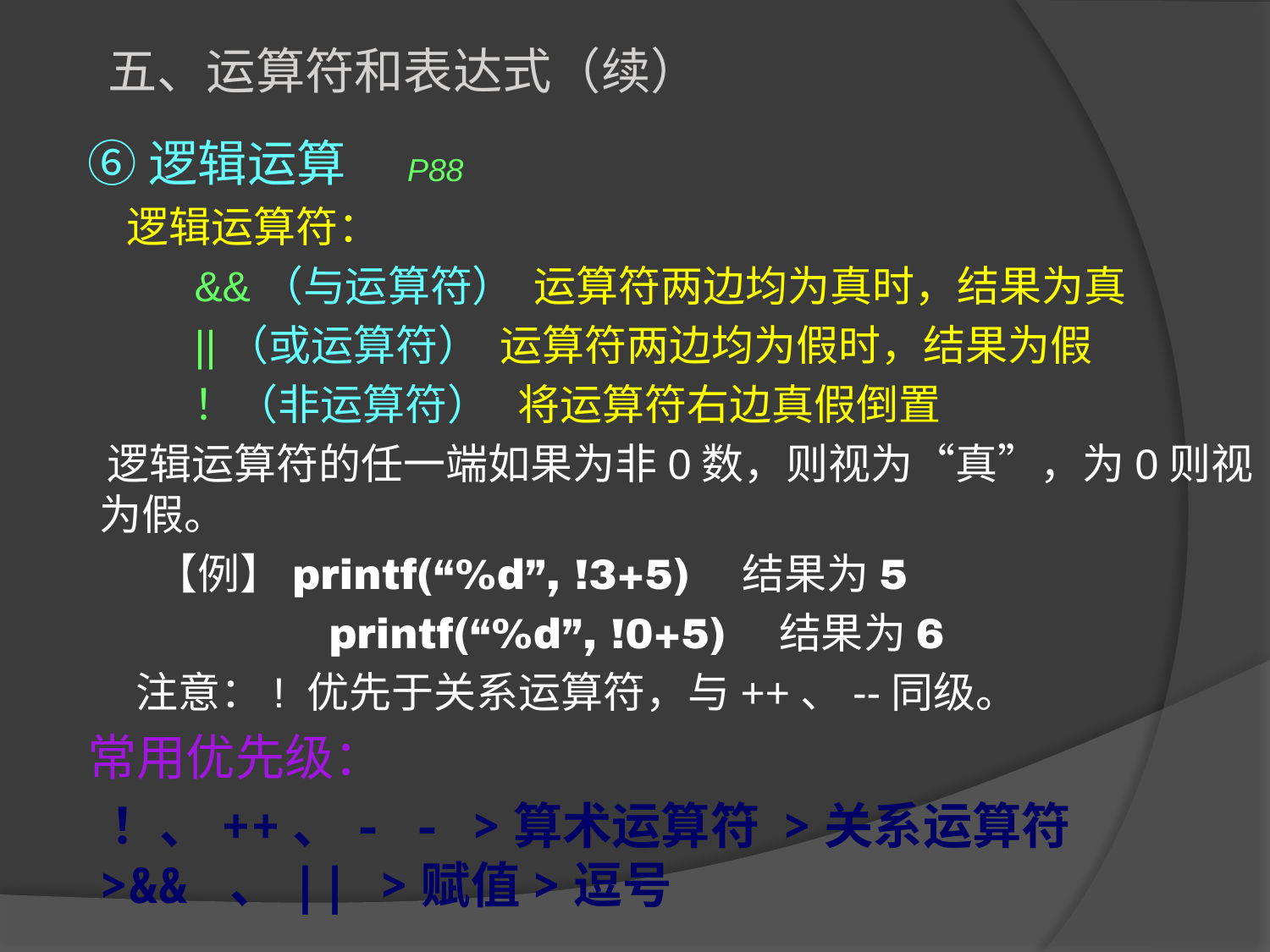

五、运算符和表达式（续）
⑥逻辑运算　P88
   逻辑运算符：
         &&（与运算符）  运算符两边均为真时，结果为真
         ||（或运算符）  运算符两边均为假时，结果为假
          ！（非运算符）   将运算符右边真假倒置
 逻辑运算符的任一端如果为非0数，则视为“真”，为0则视为假。
      【例】printf(“%d”, !3+5)   结果为5
                 printf(“%d”, !0+5)   结果为6
    注意：! 优先于关系运算符，与++、--同级。
常用优先级：
 ！、++、- - >算术运算符 >关系运算符 >&& 、|| >赋值>逗号